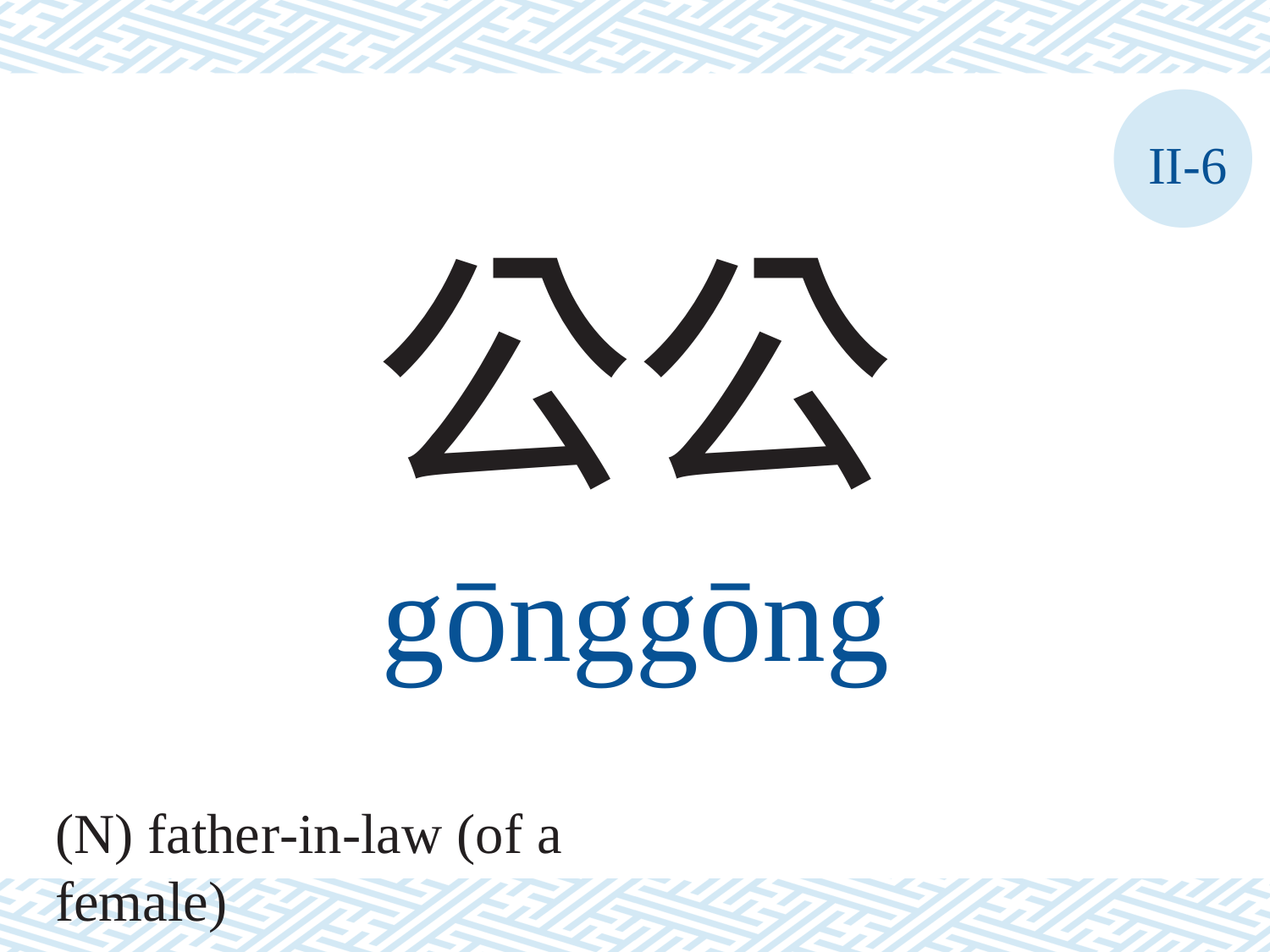

II-6
公公
gōnggōng
(N) father-in-law (of a female)